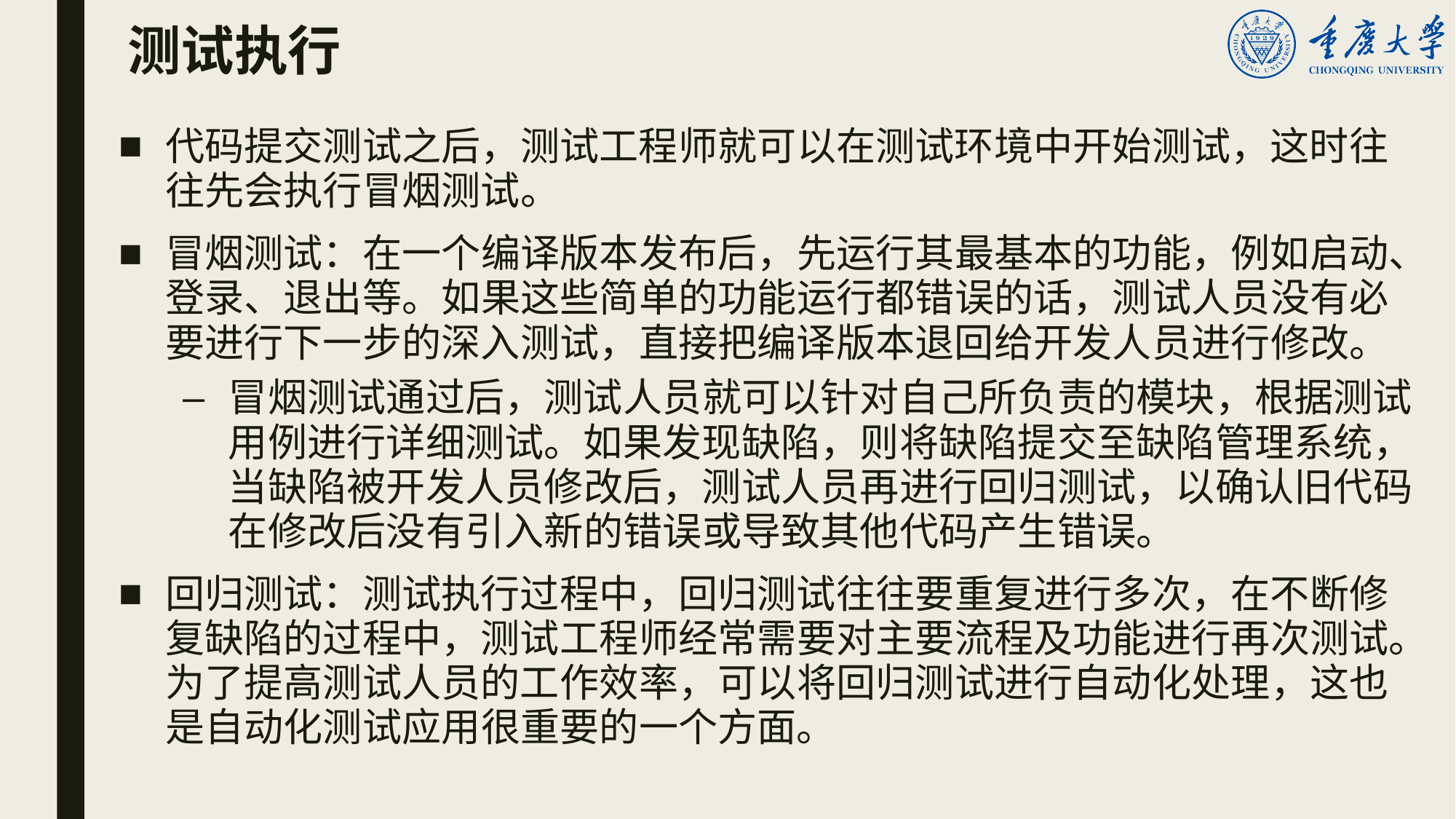

# 测试执行
代码提交测试之后，测试工程师就可以在测试环境中开始测试，这时往往先会执行冒烟测试。
冒烟测试：在一个编译版本发布后，先运行其最基本的功能，例如启动、登录、退出等。如果这些简单的功能运行都错误的话，测试人员没有必要进行下一步的深入测试，直接把编译版本退回给开发人员进行修改。
冒烟测试通过后，测试人员就可以针对自己所负责的模块，根据测试用例进行详细测试。如果发现缺陷，则将缺陷提交至缺陷管理系统，当缺陷被开发人员修改后，测试人员再进行回归测试，以确认旧代码在修改后没有引入新的错误或导致其他代码产生错误。
回归测试：测试执行过程中，回归测试往往要重复进行多次，在不断修复缺陷的过程中，测试工程师经常需要对主要流程及功能进行再次测试。为了提高测试人员的工作效率，可以将回归测试进行自动化处理，这也是自动化测试应用很重要的一个方面。